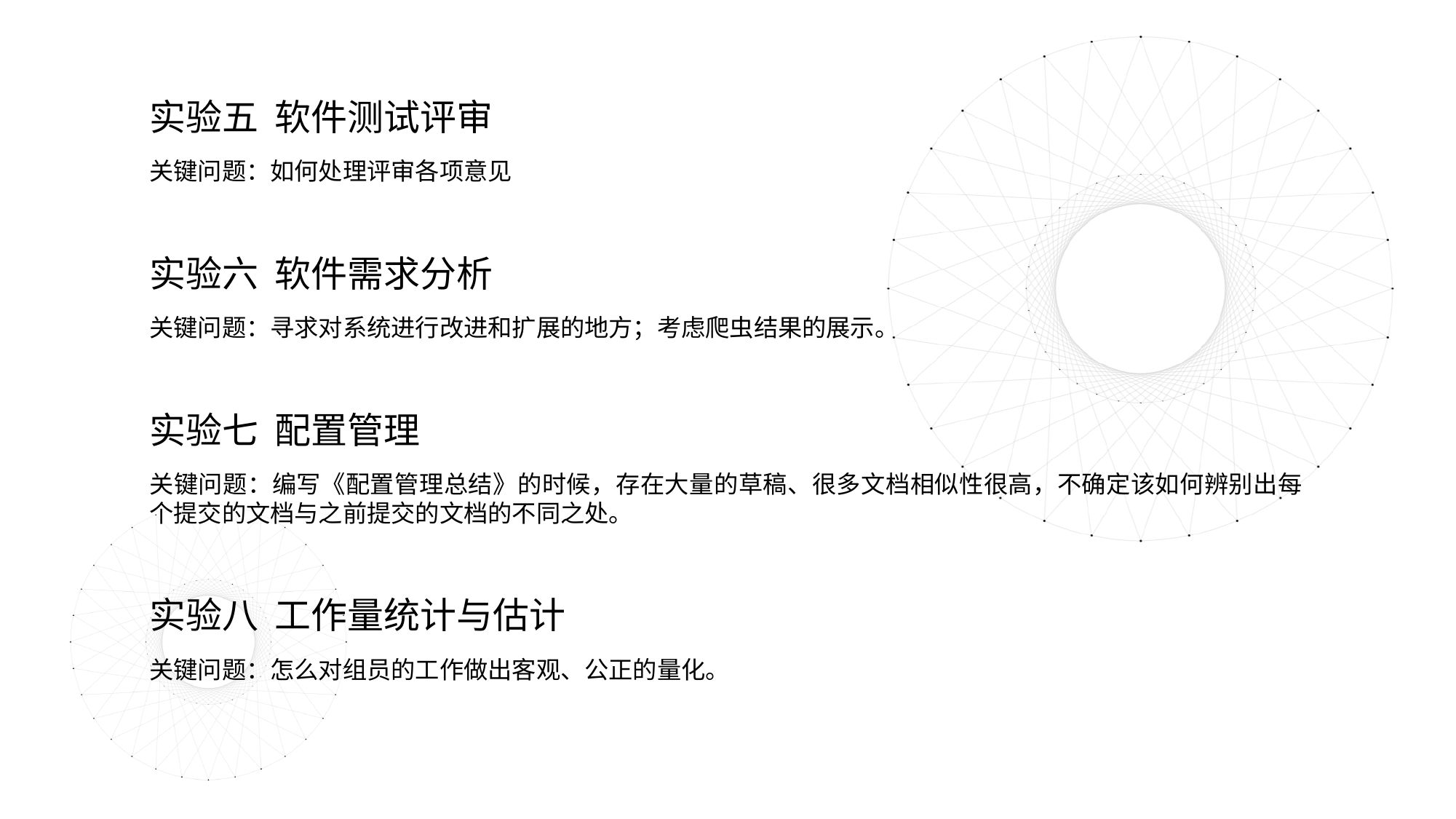

实验五  软件测试评审
关键问题：如何处理评审各项意见

实验六  软件需求分析
关键问题：寻求对系统进行改进和扩展的地方；考虑爬虫结果的展示。

实验七  配置管理
关键问题：编写《配置管理总结》的时候，存在大量的草稿、很多文档相似性很高，不确定该如何辨别出每个提交的文档与之前提交的文档的不同之处。

实验八  工作量统计与估计
关键问题：怎么对组员的工作做出客观、公正的量化。